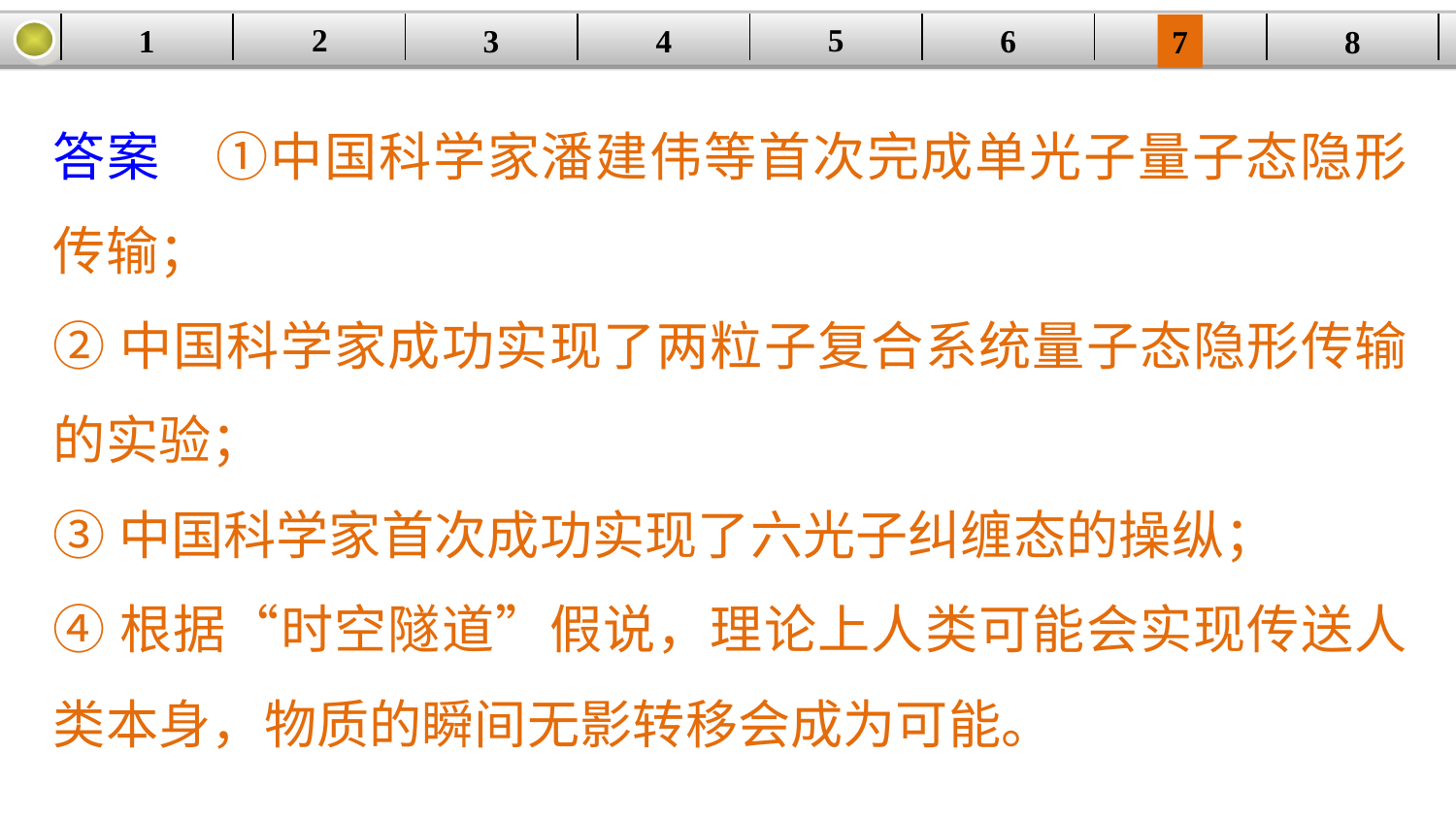

5
2
1
4
6
|  |  |  |  |  |  |  |  |
| --- | --- | --- | --- | --- | --- | --- | --- |
3
8
7

答案　①中国科学家潘建伟等首次完成单光子量子态隐形传输；
②中国科学家成功实现了两粒子复合系统量子态隐形传输的实验；
③中国科学家首次成功实现了六光子纠缠态的操纵；
④根据“时空隧道”假说，理论上人类可能会实现传送人类本身，物质的瞬间无影转移会成为可能。